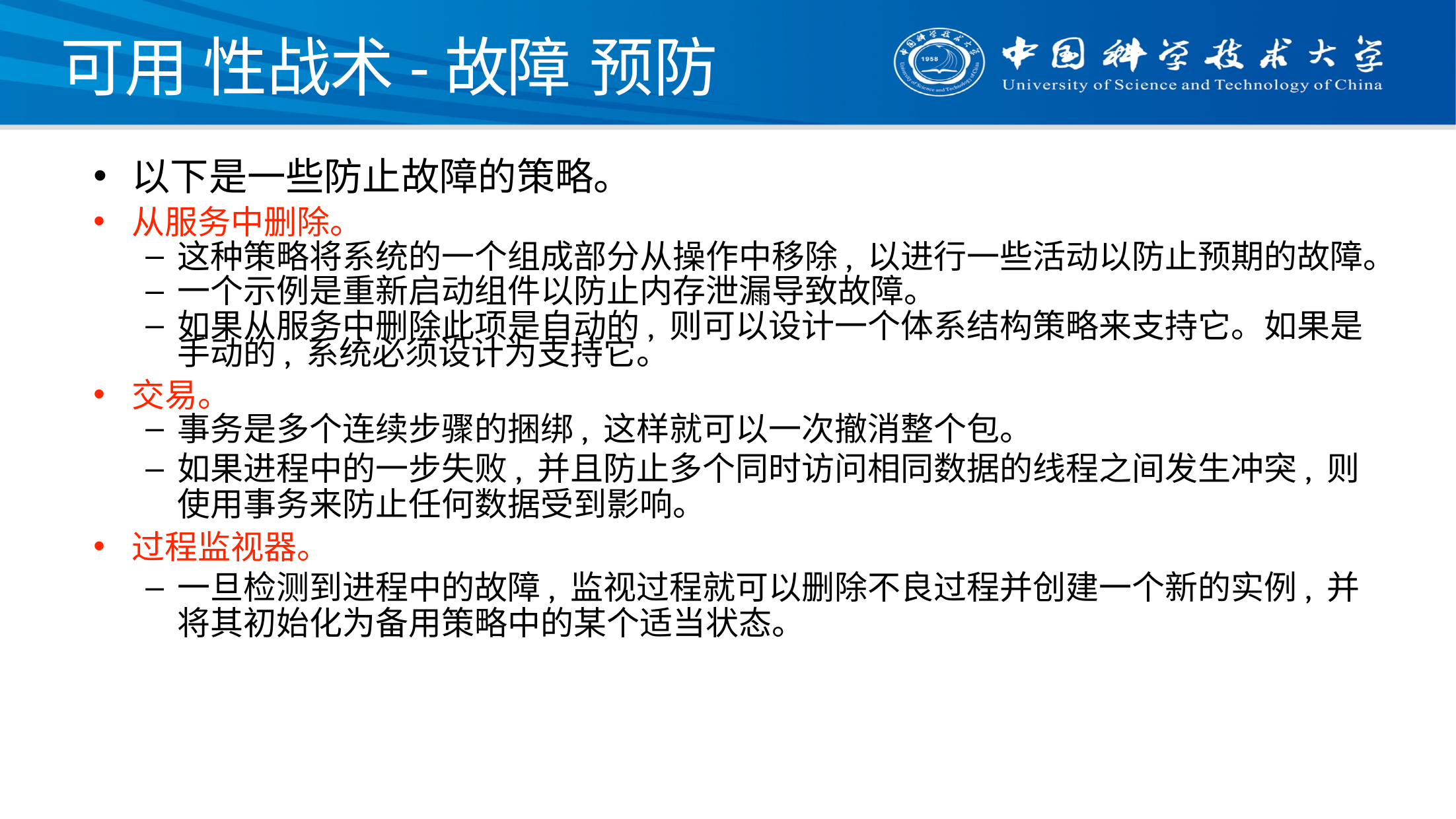

# 可用 性战术-故障 预防
以下是一些防止故障的策略。
从服务中删除。
这种策略将系统的一个组成部分从操作中移除, 以进行一些活动以防止预期的故障。
一个示例是重新启动组件以防止内存泄漏导致故障。
如果从服务中删除此项是自动的, 则可以设计一个体系结构策略来支持它。如果是手动的, 系统必须设计为支持它。
交易。
事务是多个连续步骤的捆绑, 这样就可以一次撤消整个包。
如果进程中的一步失败, 并且防止多个同时访问相同数据的线程之间发生冲突, 则使用事务来防止任何数据受到影响。
过程监视器。
一旦检测到进程中的故障, 监视过程就可以删除不良过程并创建一个新的实例, 并将其初始化为备用策略中的某个适当状态。